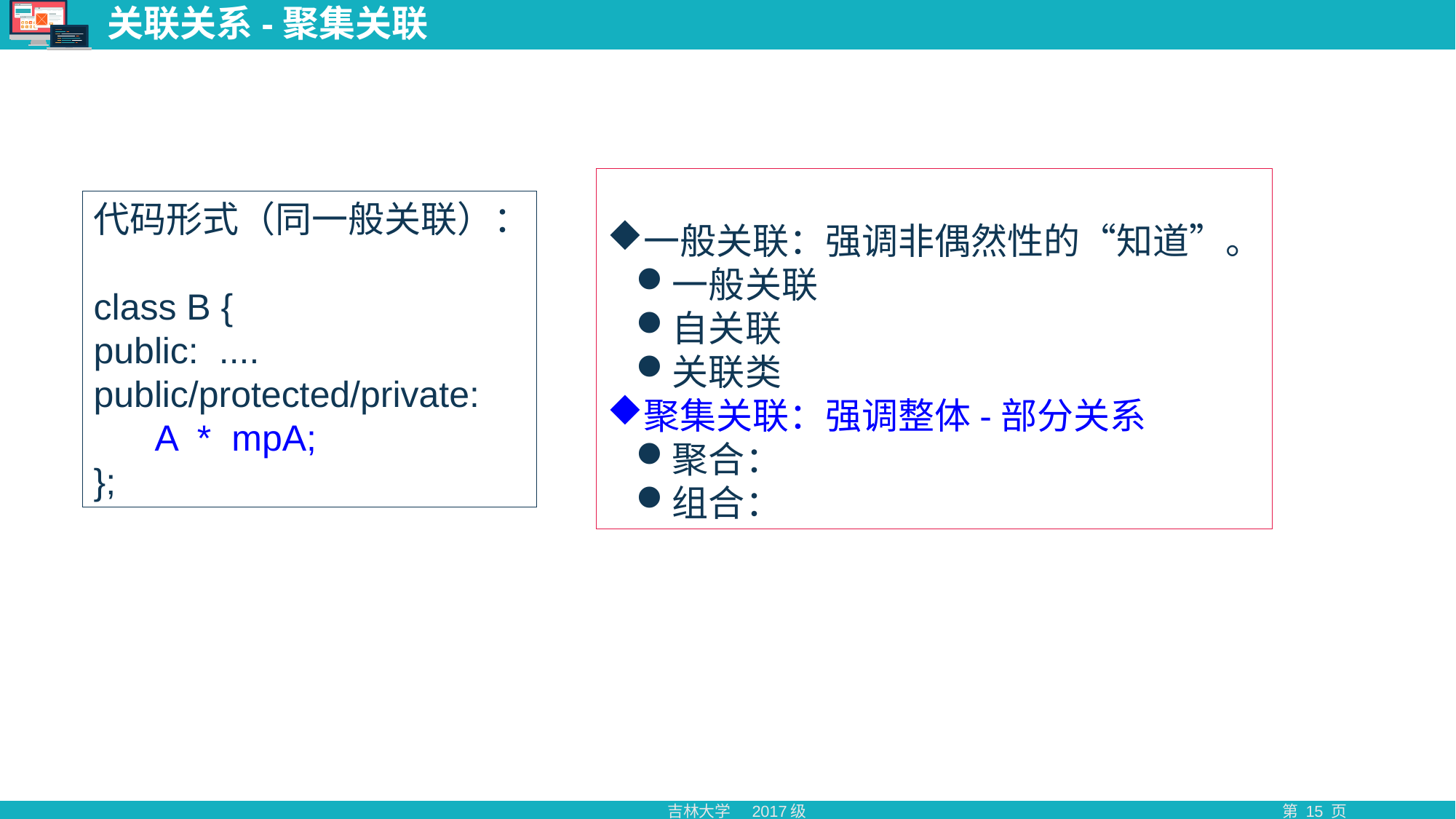

# 关联关系-聚集关联

一般关联：强调非偶然性的“知道”。
一般关联
自关联
关联类
聚集关联：强调整体-部分关系
聚合：
组合：
代码形式（同一般关联）：

class B {
public:  ....
public/protected/private:
      A  *  mpA;
};